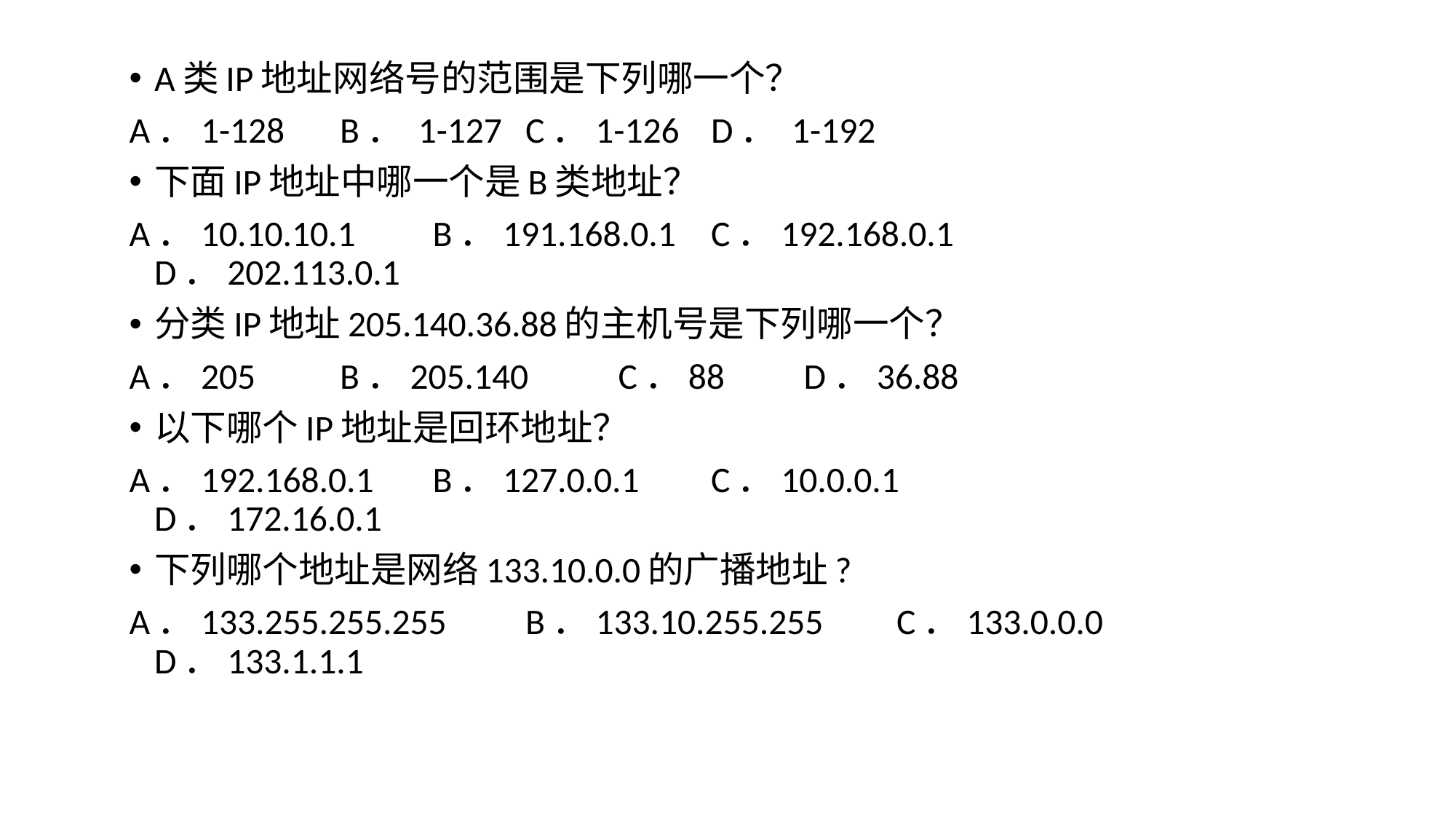

A类IP地址网络号的范围是下列哪一个？
A．1-128	B． 1-127	C．1-126	D． 1-192
下面IP地址中哪一个是B类地址？
A．10.10.10.1	B．191.168.0.1 	C．192.168.0.1	D．202.113.0.1
分类IP地址205.140.36.88的主机号是下列哪一个？
A．205	B．205.140	C．88	D．36.88
以下哪个IP地址是回环地址？
A．192.168.0.1	B．127.0.0.1	C．10.0.0.1	D．172.16.0.1
下列哪个地址是网络133.10.0.0的广播地址?
A．133.255.255.255	B．133.10.255.255	C．133.0.0.0	D．133.1.1.1